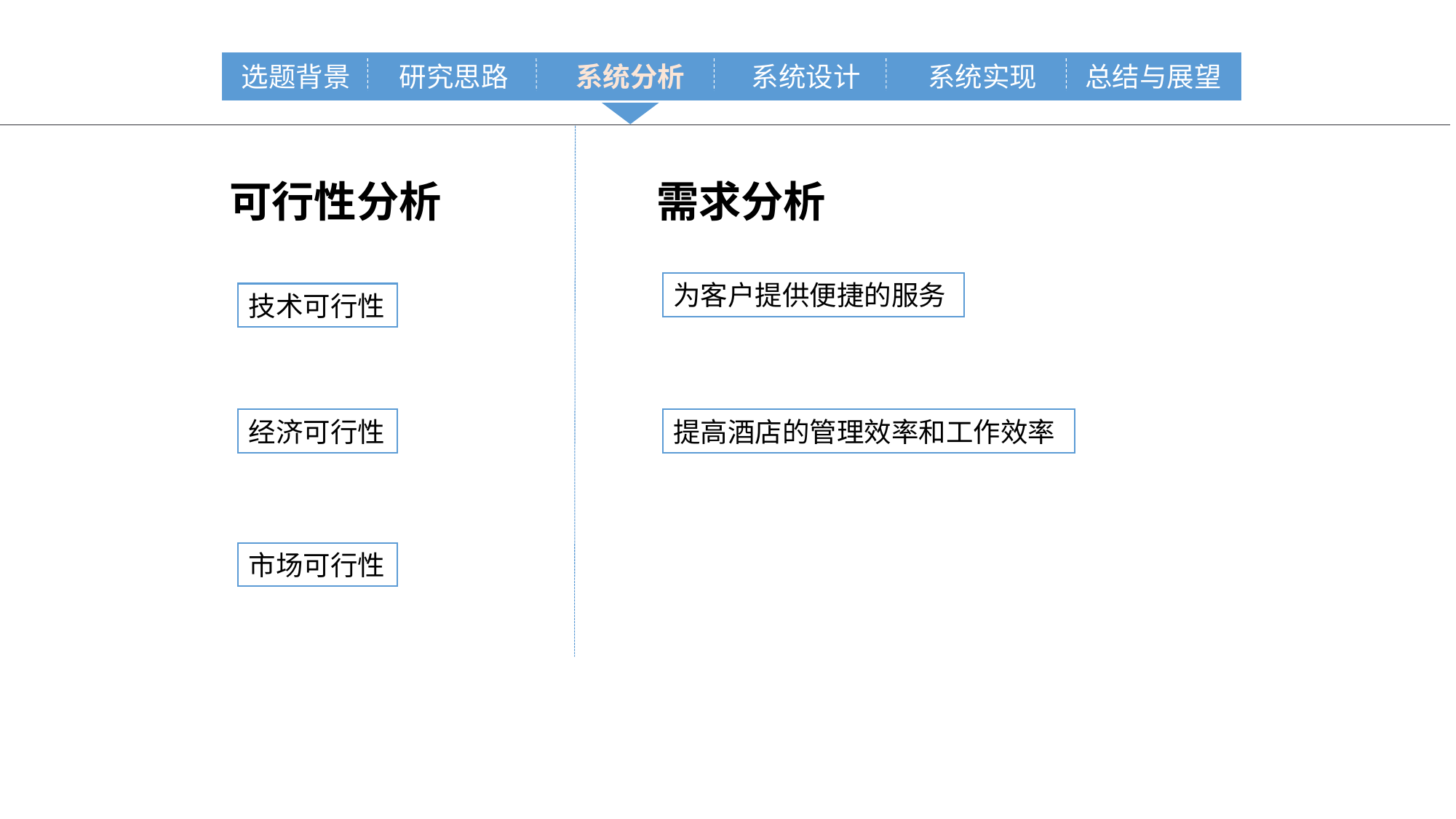

选题背景
研究思路
系统分析
系统设计
系统实现
总结与展望

可行性分析
需求分析
为客户提供便捷的服务
技术可行性
经济可行性
提高酒店的管理效率和工作效率
市场可行性